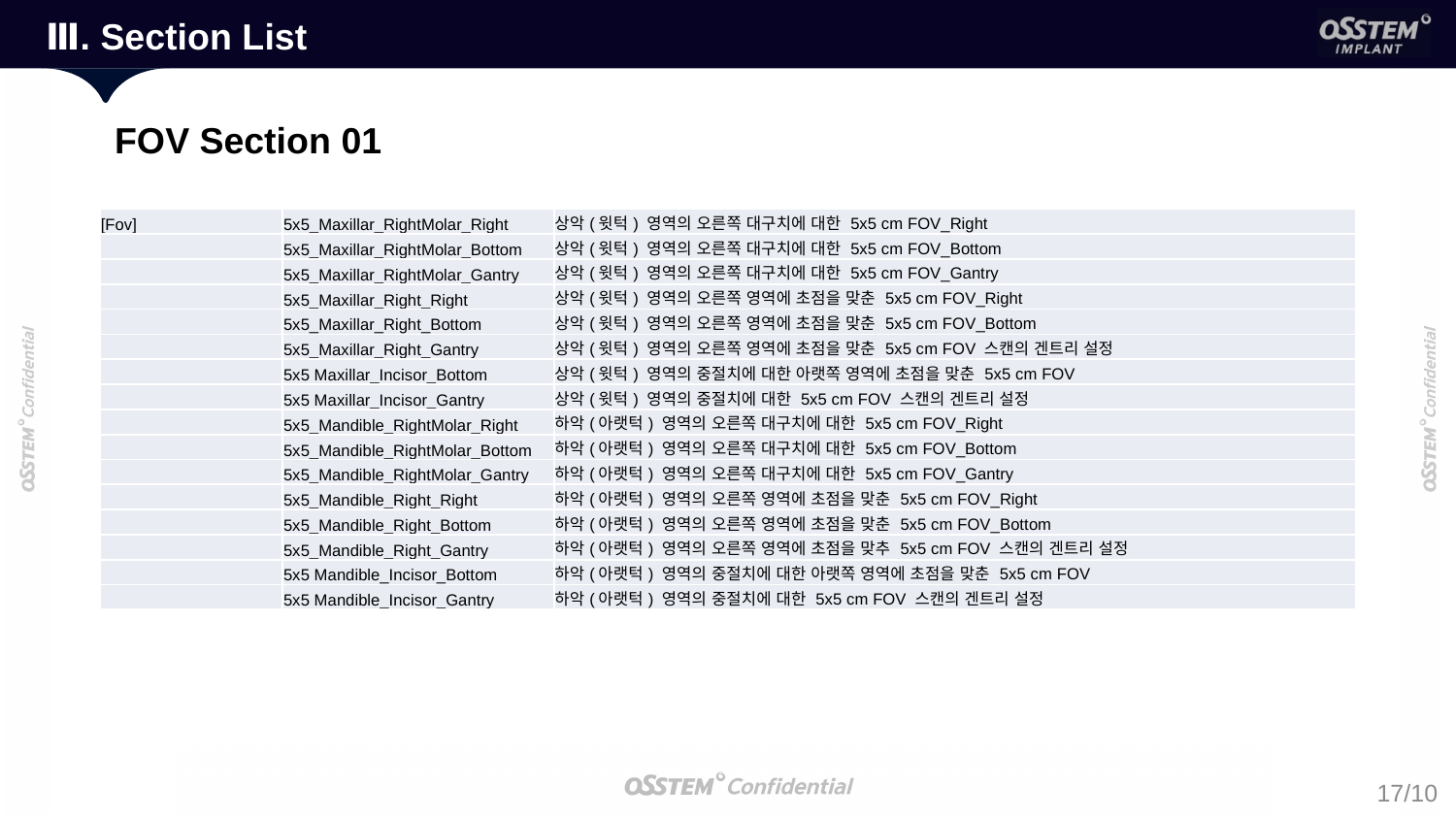

Ⅲ. Section List
FOV Section 01
| [Fov] | 5x5\_Maxillar\_RightMolar\_Right | 상악(윗턱) 영역의 오른쪽 대구치에 대한 5x5 cm FOV\_Right |
| --- | --- | --- |
|  | 5x5\_Maxillar\_RightMolar\_Bottom | 상악(윗턱) 영역의 오른쪽 대구치에 대한 5x5 cm FOV\_Bottom |
|  | 5x5\_Maxillar\_RightMolar\_Gantry | 상악(윗턱) 영역의 오른쪽 대구치에 대한 5x5 cm FOV\_Gantry |
|  | 5x5\_Maxillar\_Right\_Right | 상악(윗턱) 영역의 오른쪽 영역에 초점을 맞춘 5x5 cm FOV\_Right |
|  | 5x5\_Maxillar\_Right\_Bottom | 상악(윗턱) 영역의 오른쪽 영역에 초점을 맞춘 5x5 cm FOV\_Bottom |
|  | 5x5\_Maxillar\_Right\_Gantry | 상악(윗턱) 영역의 오른쪽 영역에 초점을 맞춘 5x5 cm FOV 스캔의 겐트리 설정 |
|  | 5x5 Maxillar\_Incisor\_Bottom | 상악(윗턱) 영역의 중절치에 대한 아랫쪽 영역에 초점을 맞춘 5x5 cm FOV |
|  | 5x5 Maxillar\_Incisor\_Gantry | 상악(윗턱) 영역의 중절치에 대한 5x5 cm FOV 스캔의 겐트리 설정 |
|  | 5x5\_Mandible\_RightMolar\_Right | 하악(아랫턱) 영역의 오른쪽 대구치에 대한 5x5 cm FOV\_Right |
|  | 5x5\_Mandible\_RightMolar\_Bottom | 하악(아랫턱) 영역의 오른쪽 대구치에 대한 5x5 cm FOV\_Bottom |
|  | 5x5\_Mandible\_RightMolar\_Gantry | 하악(아랫턱) 영역의 오른쪽 대구치에 대한 5x5 cm FOV\_Gantry |
|  | 5x5\_Mandible\_Right\_Right | 하악(아랫턱) 영역의 오른쪽 영역에 초점을 맞춘 5x5 cm FOV\_Right |
|  | 5x5\_Mandible\_Right\_Bottom | 하악(아랫턱) 영역의 오른쪽 영역에 초점을 맞춘 5x5 cm FOV\_Bottom |
|  | 5x5\_Mandible\_Right\_Gantry | 하악(아랫턱) 영역의 오른쪽 영역에 초점을 맞추 5x5 cm FOV 스캔의 겐트리 설정 |
|  | 5x5 Mandible\_Incisor\_Bottom | 하악(아랫턱) 영역의 중절치에 대한 아랫쪽 영역에 초점을 맞춘 5x5 cm FOV |
|  | 5x5 Mandible\_Incisor\_Gantry | 하악(아랫턱) 영역의 중절치에 대한 5x5 cm FOV 스캔의 겐트리 설정 |